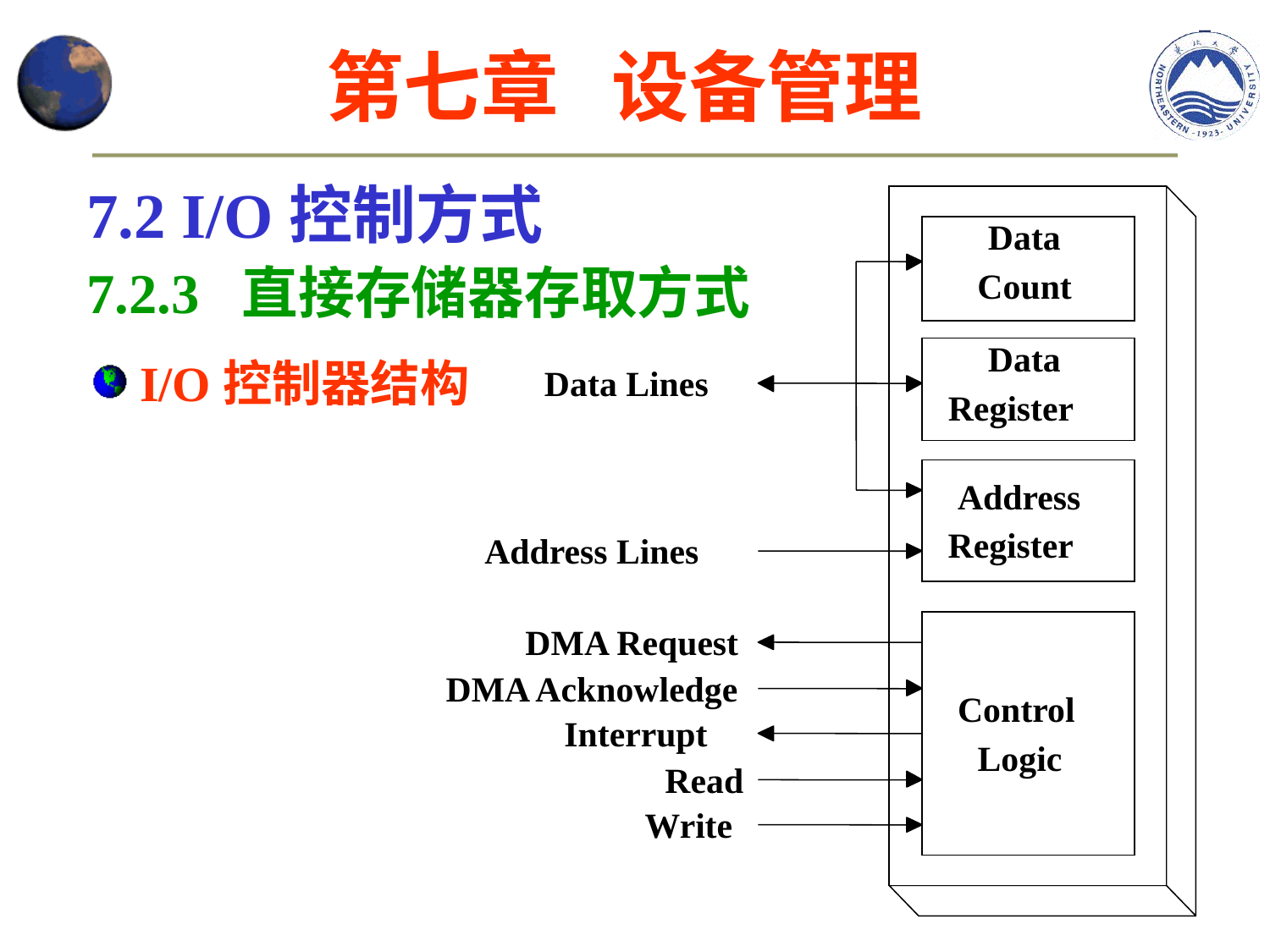

第七章   设备管理
7.2 I/O控制方式
7.2.3  直接存储器存取方式

Data

Count
Data

Data Lines

Register

Address

Register
Address Lines

DMA Request

DMA Acknowledge

Control

Interrupt

Logic
Read

Write

 I/O控制器结构